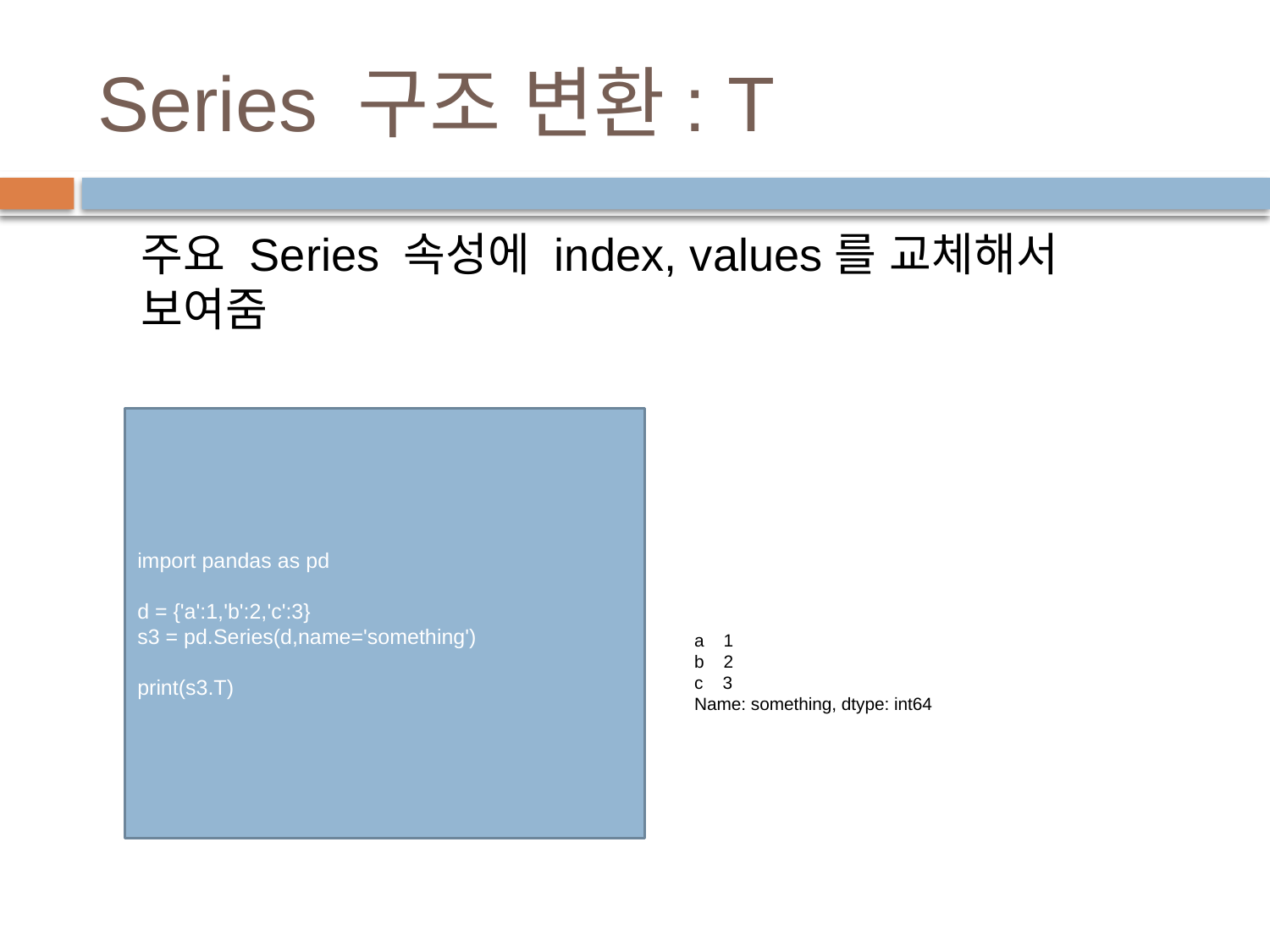

# Series 구조 변환: T
주요 Series 속성에 index, values를 교체해서 보여줌
import pandas as pd

d = {'a':1,'b':2,'c':3}
s3 = pd.Series(d,name='something')

print(s3.T)
a    1
b    2
c    3
Name: something, dtype: int64